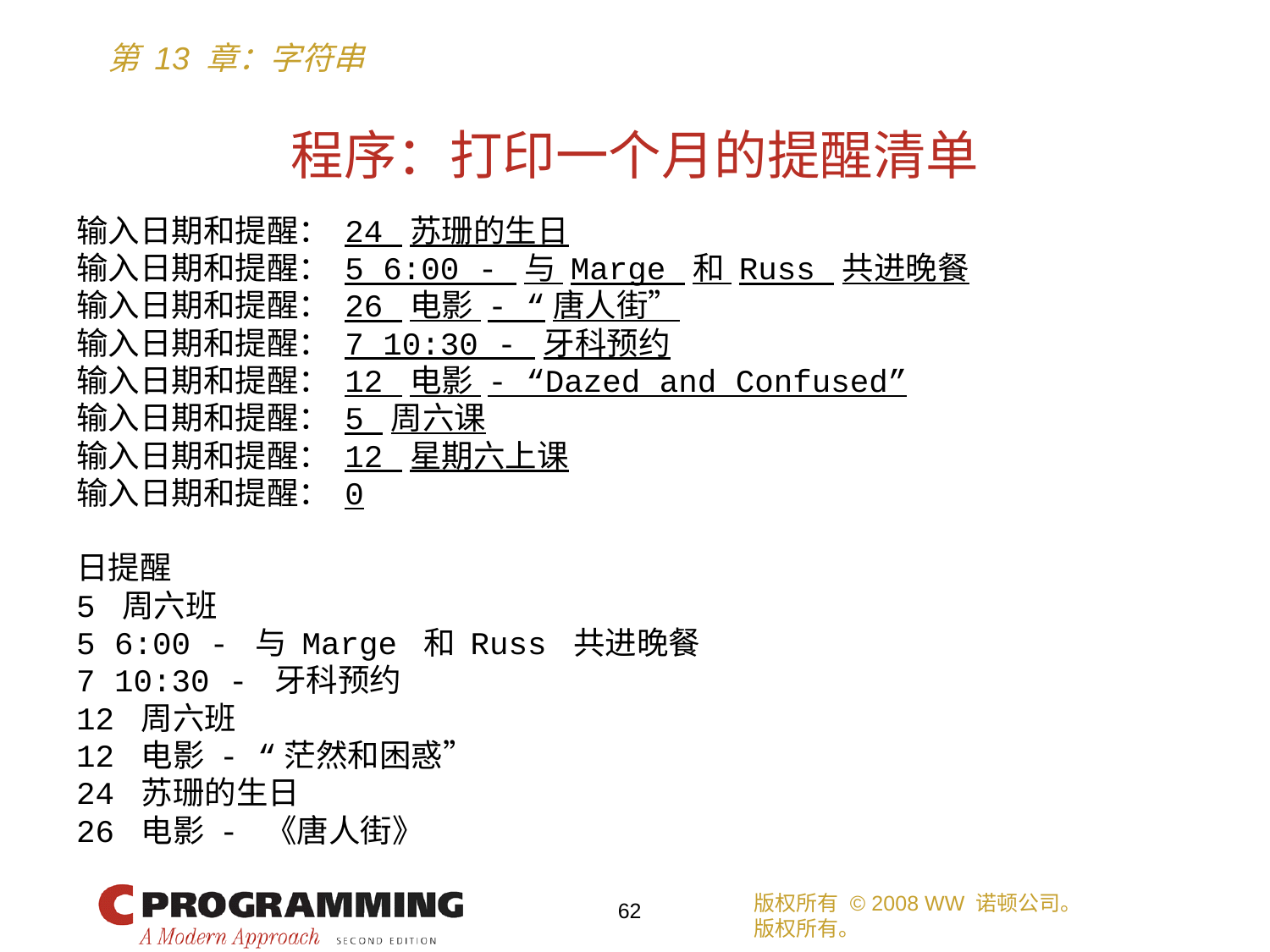

# 程序：打印一个月的提醒清单
输入日期和提醒： 24 苏珊的生日
输入日期和提醒： 5 6:00 - 与 Marge 和 Russ 共进晚餐
输入日期和提醒： 26 电影 - “唐人街”
输入日期和提醒： 7 10:30 - 牙科预约
输入日期和提醒： 12 电影 - “Dazed and Confused”
输入日期和提醒： 5 周六课
输入日期和提醒： 12 星期六上课
输入日期和提醒： 0

日提醒
5 周六班
5 6:00 - 与 Marge 和 Russ 共进晚餐
7 10:30 - 牙科预约
12 周六班
12 电影 - “茫然和困惑”
24 苏珊的生日
26 电影 - 《唐人街》
版权所有 © 2008 WW 诺顿公司。
版权所有。
62